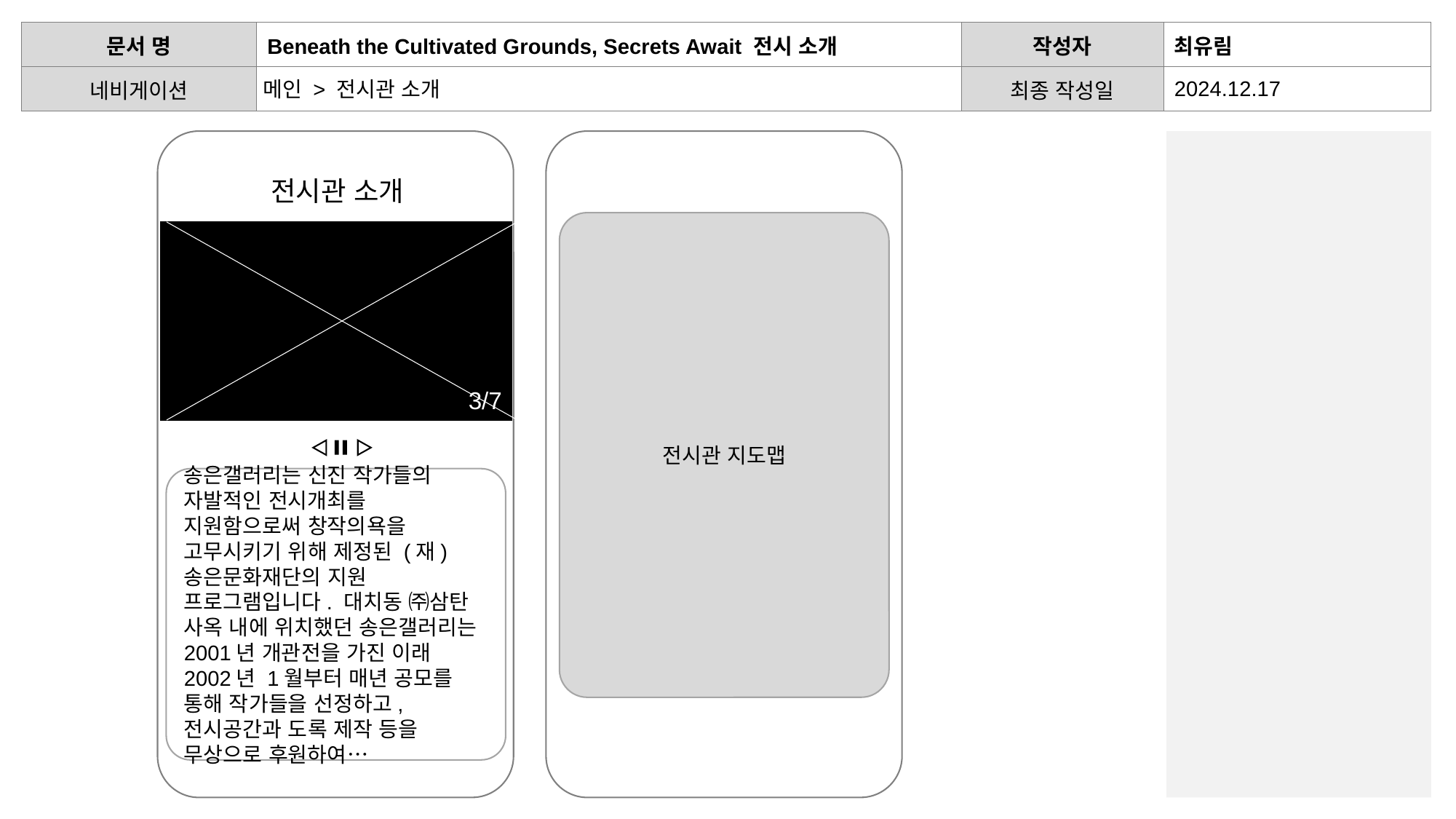

메인 > 전시관 소개
전시관 소개
전시관 지도맵

3/7

송은갤러리는 신진 작가들의 자발적인 전시개최를 지원함으로써 창작의욕을 고무시키기 위해 제정된 (재)송은문화재단의 지원 프로그램입니다. 대치동 ㈜삼탄 사옥 내에 위치했던 송은갤러리는 2001년 개관전을 가진 이래 2002년 1월부터 매년 공모를 통해 작가들을 선정하고, 전시공간과 도록 제작 등을 무상으로 후원하여…